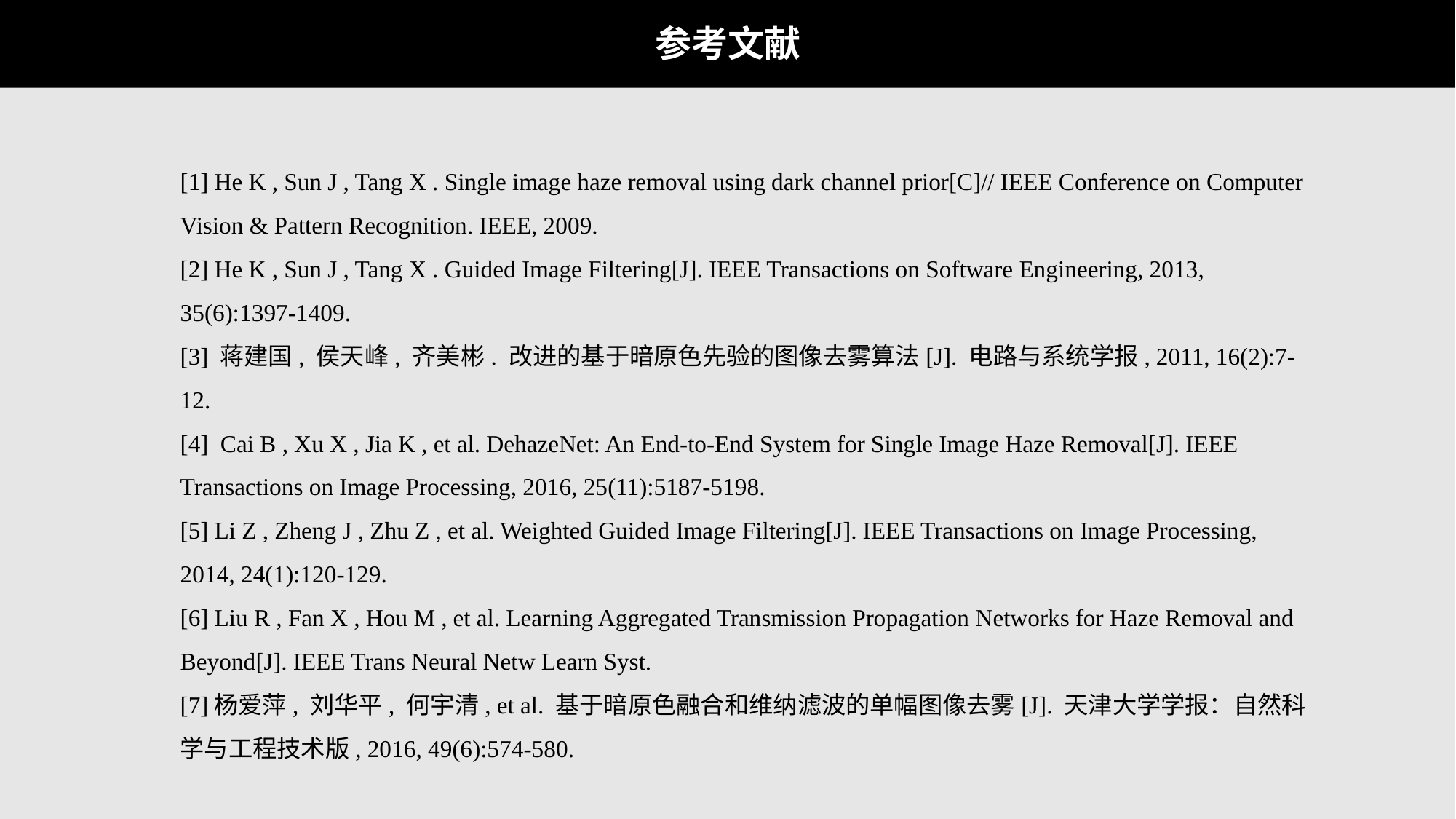

# 参考文献
[1] He K , Sun J , Tang X . Single image haze removal using dark channel prior[C]// IEEE Conference on Computer Vision & Pattern Recognition. IEEE, 2009.
[2] He K , Sun J , Tang X . Guided Image Filtering[J]. IEEE Transactions on Software Engineering, 2013, 35(6):1397-1409.
[3] 蒋建国, 侯天峰, 齐美彬. 改进的基于暗原色先验的图像去雾算法[J]. 电路与系统学报, 2011, 16(2):7-12.
[4]  Cai B , Xu X , Jia K , et al. DehazeNet: An End-to-End System for Single Image Haze Removal[J]. IEEE Transactions on Image Processing, 2016, 25(11):5187-5198.
[5] Li Z , Zheng J , Zhu Z , et al. Weighted Guided Image Filtering[J]. IEEE Transactions on Image Processing, 2014, 24(1):120-129.
[6] Liu R , Fan X , Hou M , et al. Learning Aggregated Transmission Propagation Networks for Haze Removal and Beyond[J]. IEEE Trans Neural Netw Learn Syst.
[7]杨爱萍, 刘华平, 何宇清, et al. 基于暗原色融合和维纳滤波的单幅图像去雾[J]. 天津大学学报：自然科学与工程技术版, 2016, 49(6):574-580.